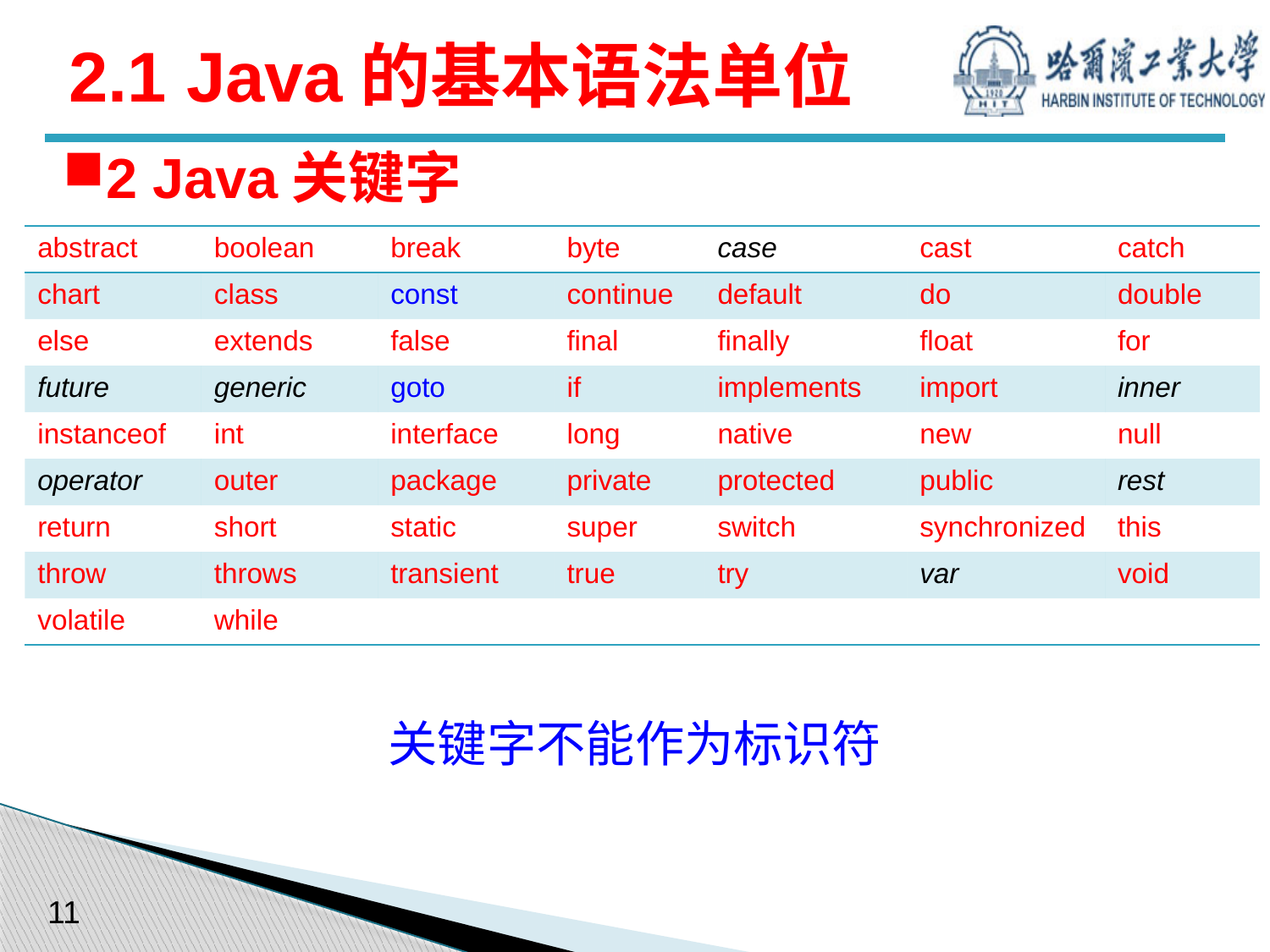

# 2.1 Java的基本语法单位
2 Java关键字
| abstract | boolean | break | byte | case | cast | catch |
| --- | --- | --- | --- | --- | --- | --- |
| chart | class | const | continue | default | do | double |
| else | extends | false | final | finally | float | for |
| future | generic | goto | if | implements | import | inner |
| instanceof | int | interface | long | native | new | null |
| operator | outer | package | private | protected | public | rest |
| return | short | static | super | switch | synchronized | this |
| throw | throws | transient | true | try | var | void |
| volatile | while |  |  |  |  |  |
关键字不能作为标识符